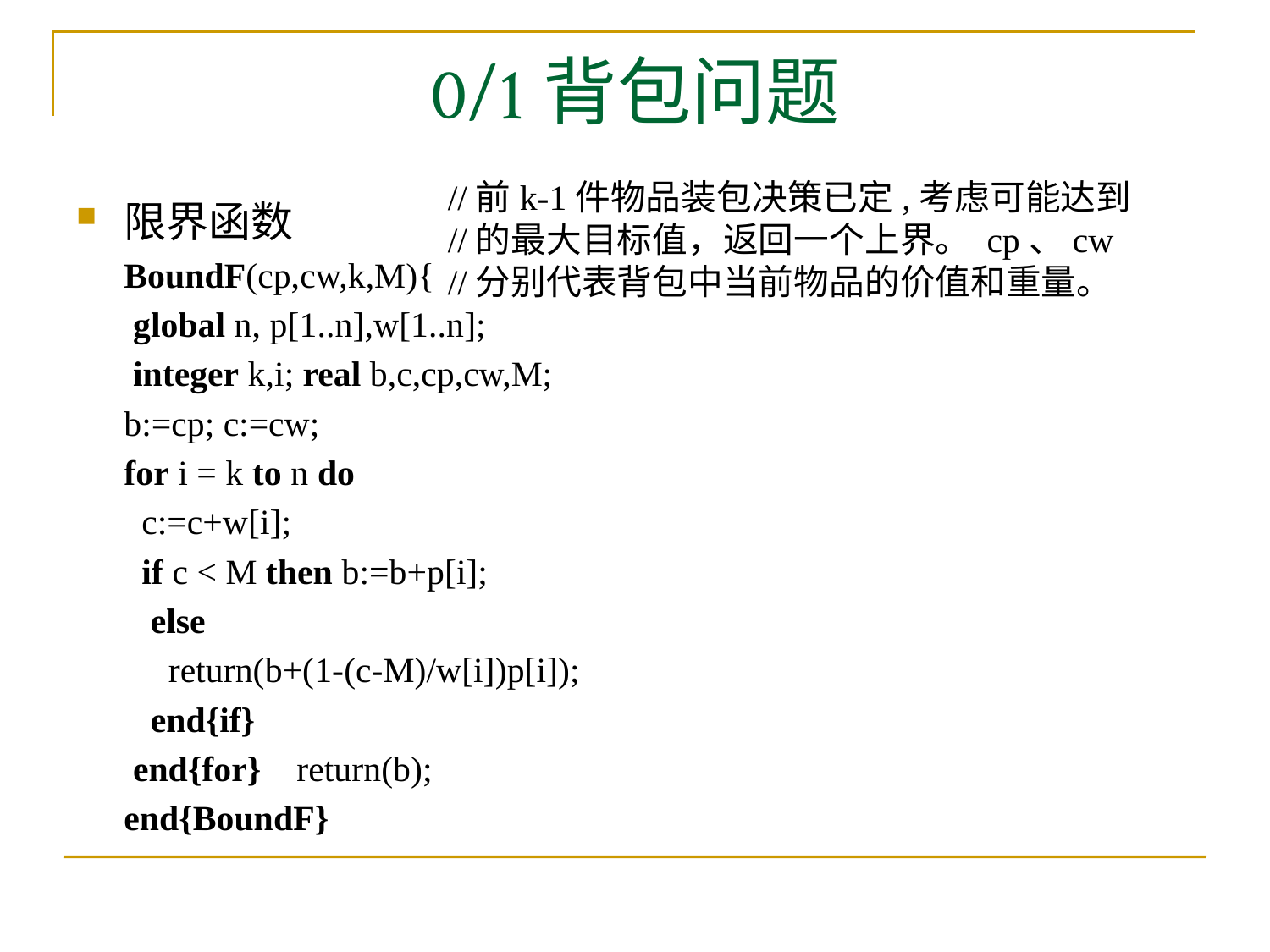

# 0/1背包问题
//前k-1件物品装包决策已定,考虑可能达到
//的最大目标值，返回一个上界。 cp、cw
//分别代表背包中当前物品的价值和重量。

限界函数
BoundF(cp,cw,k,M){
 global n, p[1..n],w[1..n];
 integer k,i; real b,c,cp,cw,M;
b:=cp; c:=cw;
for i = k to n do
  c:=c+w[i];
  if c < M then b:=b+p[i];
   else
     return(b+(1-(c-M)/w[i])p[i]);
   end{if}
 end{for}    return(b);
end{BoundF}